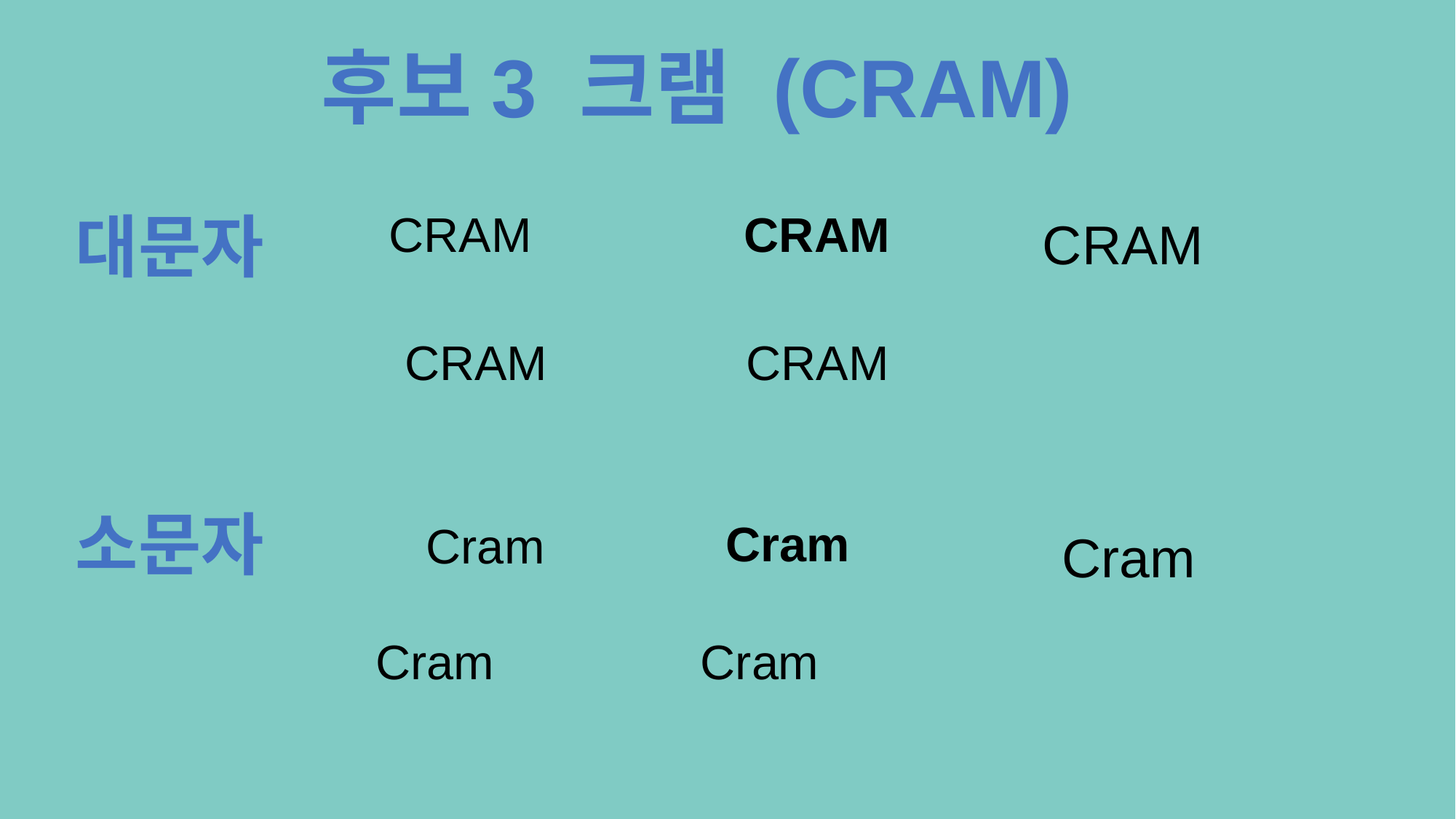

후보3 크램 (CRAM)
대문자
CRAM
CRAM
CRAM
CRAM
CRAM
소문자
Cram
Cram
Cram
Cram
Cram